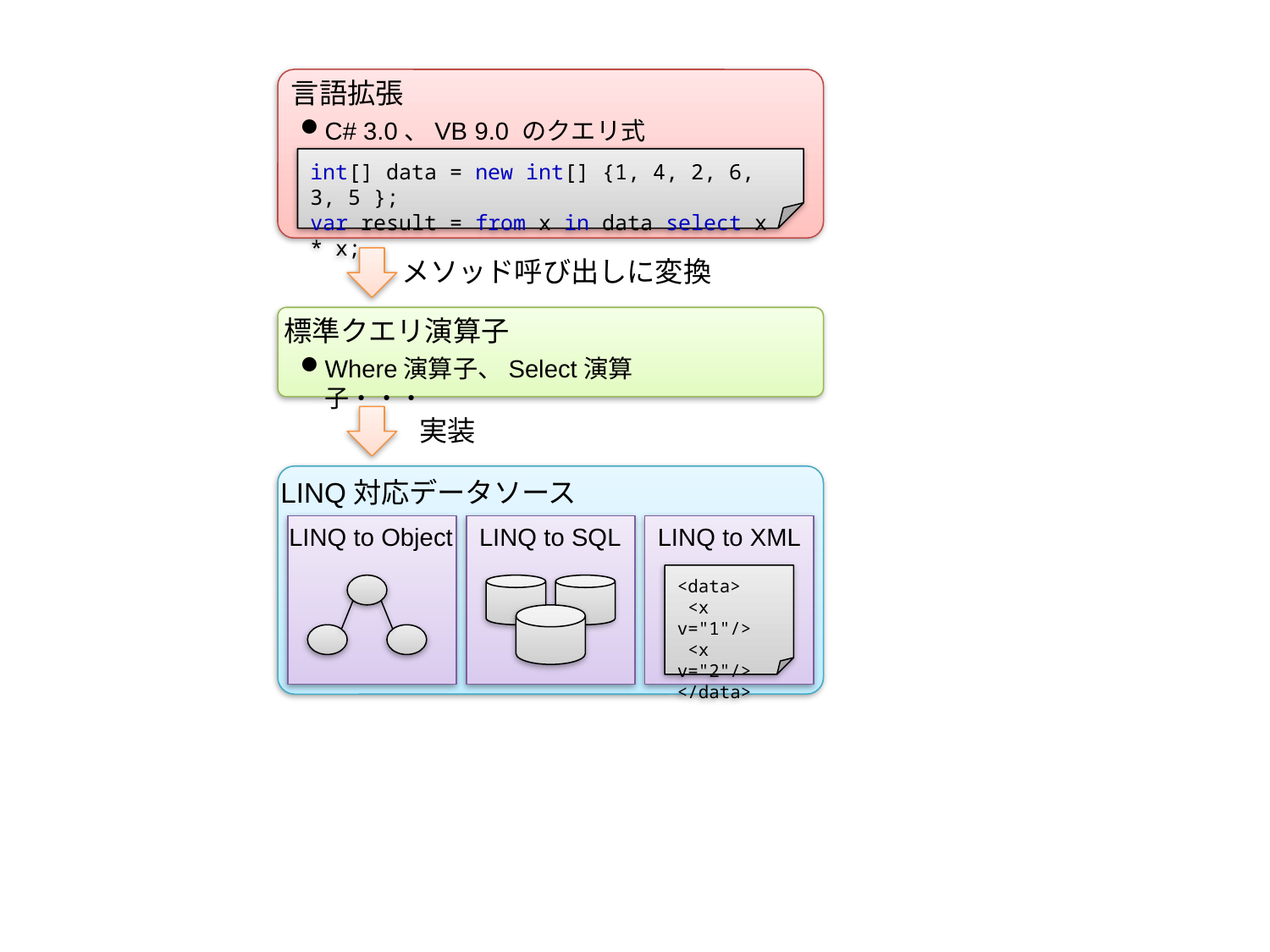

言語拡張
C# 3.0、VB 9.0 のクエリ式
int[] data = new int[] {1, 4, 2, 6, 3, 5 };
var result = from x in data select x * x;

メソッド呼び出しに変換

標準クエリ演算子
Where演算子、Select演算子・・・

実装

LINQ対応データソース
LINQ to Object

LINQ to SQL

LINQ to XML
<data>
 <x v="1"/>
 <x v="2"/>
</data>